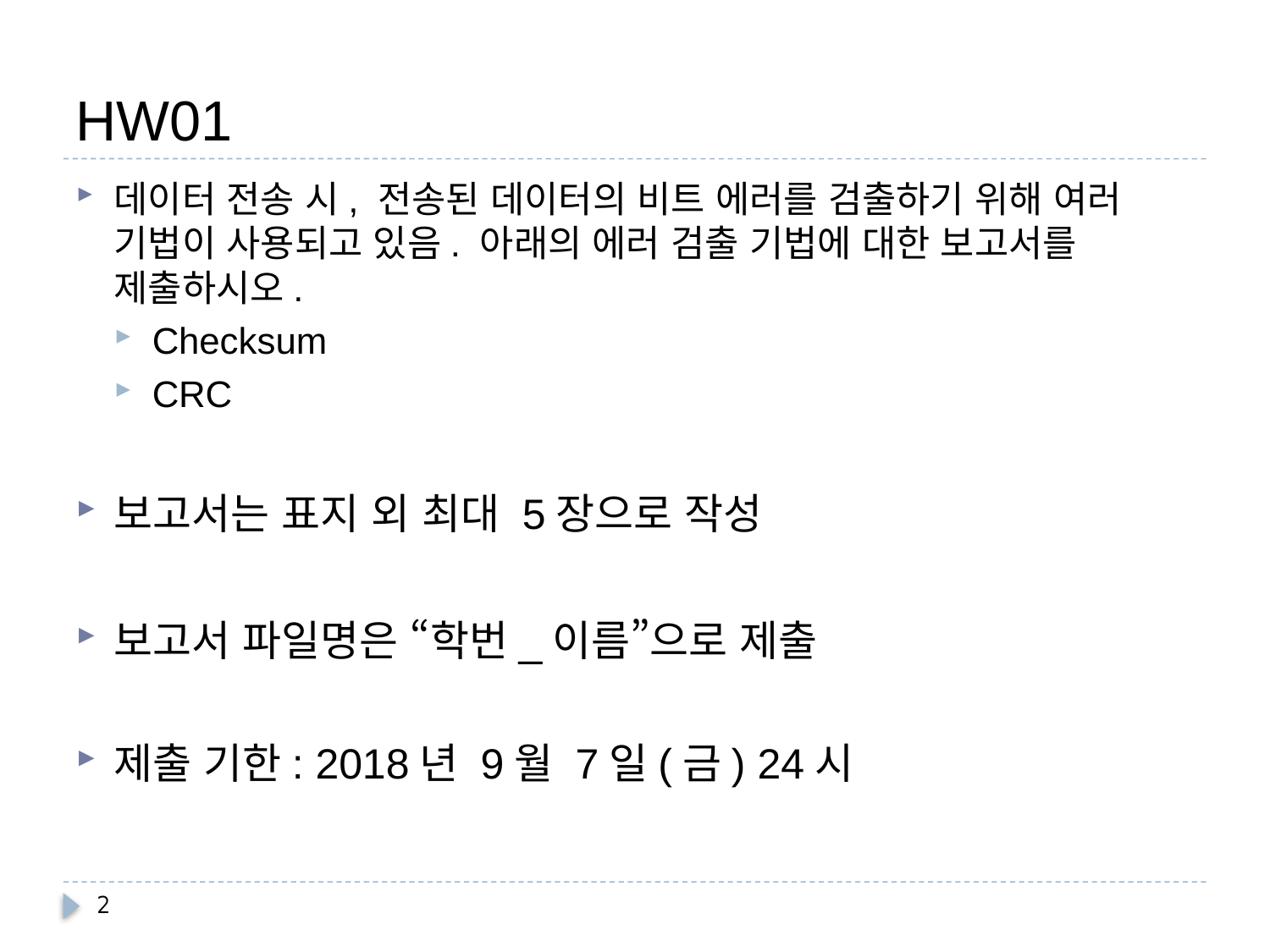

# HW01
데이터 전송 시, 전송된 데이터의 비트 에러를 검출하기 위해 여러 기법이 사용되고 있음. 아래의 에러 검출 기법에 대한 보고서를 제출하시오.
Checksum
CRC

보고서는 표지 외 최대 5장으로 작성

보고서 파일명은 “학번_이름”으로 제출

제출 기한: 2018년 9월 7일(금) 24시
2